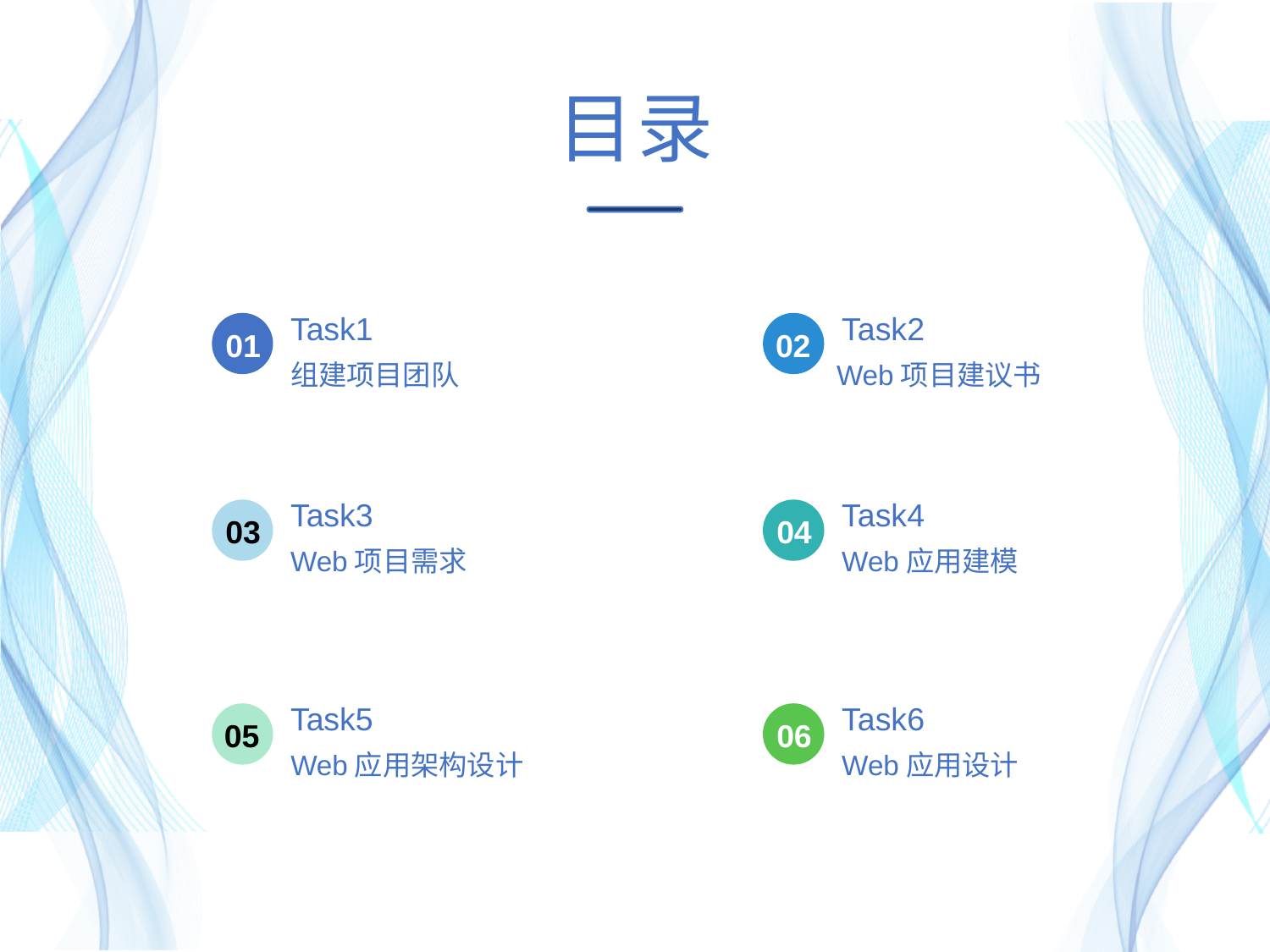

目录
Task1
Task2

01

02
组建项目团队
Web项目建议书
Task3

Task4

03

04
Web项目需求
Web应用建模
Task5

Task6

05

06
Web应用架构设计
Web应用设计